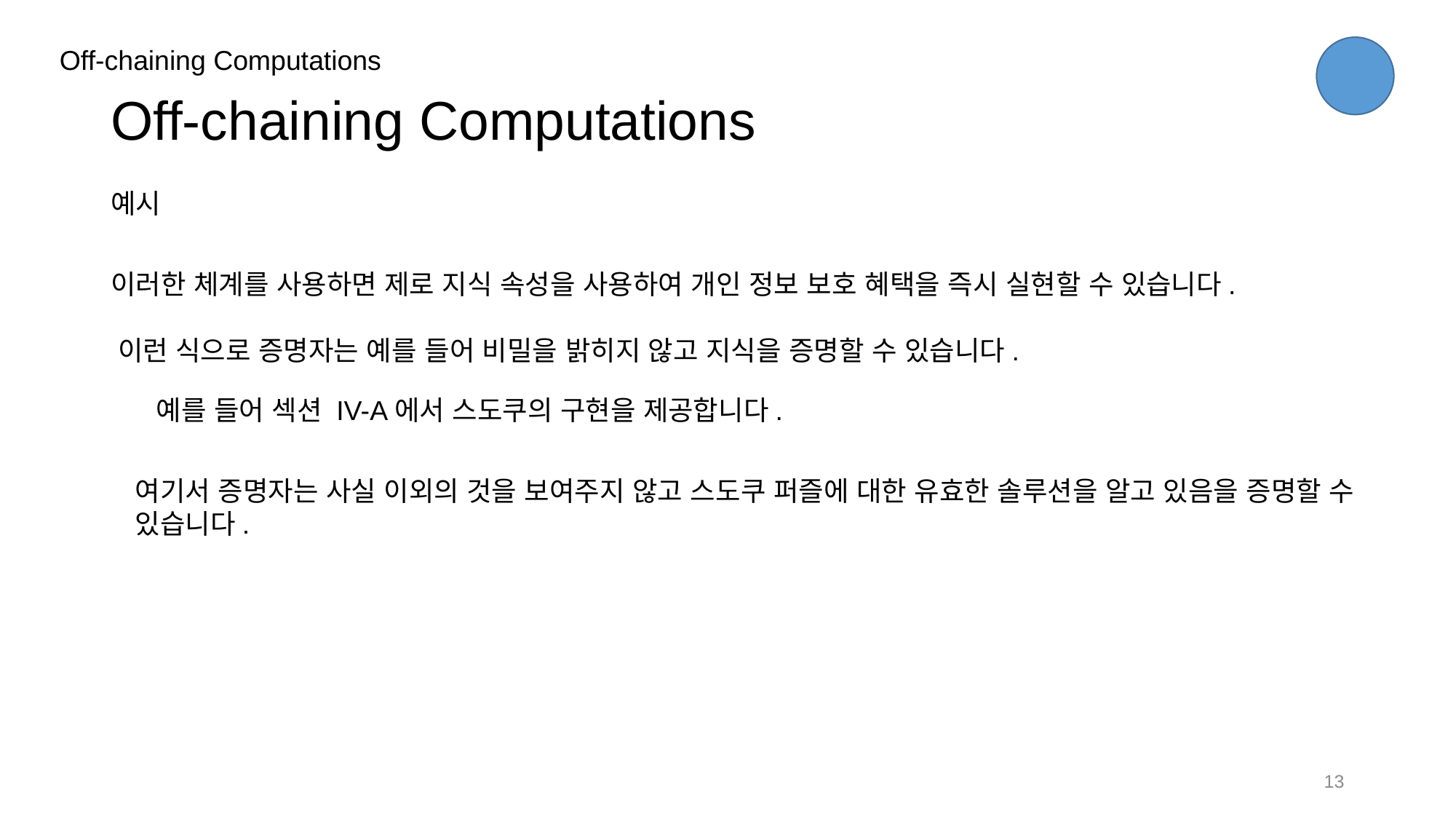

Off-chaining Computations

# Off-chaining Computations
예시
이러한 체계를 사용하면 제로 지식 속성을 사용하여 개인 정보 보호 혜택을 즉시 실현할 수 있습니다.
이런 식으로 증명자는 예를 들어 비밀을 밝히지 않고 지식을 증명할 수 있습니다.
예를 들어 섹션 IV-A에서 스도쿠의 구현을 제공합니다.
여기서 증명자는 사실 이외의 것을 보여주지 않고 스도쿠 퍼즐에 대한 유효한 솔루션을 알고 있음을 증명할 수 있습니다.
13